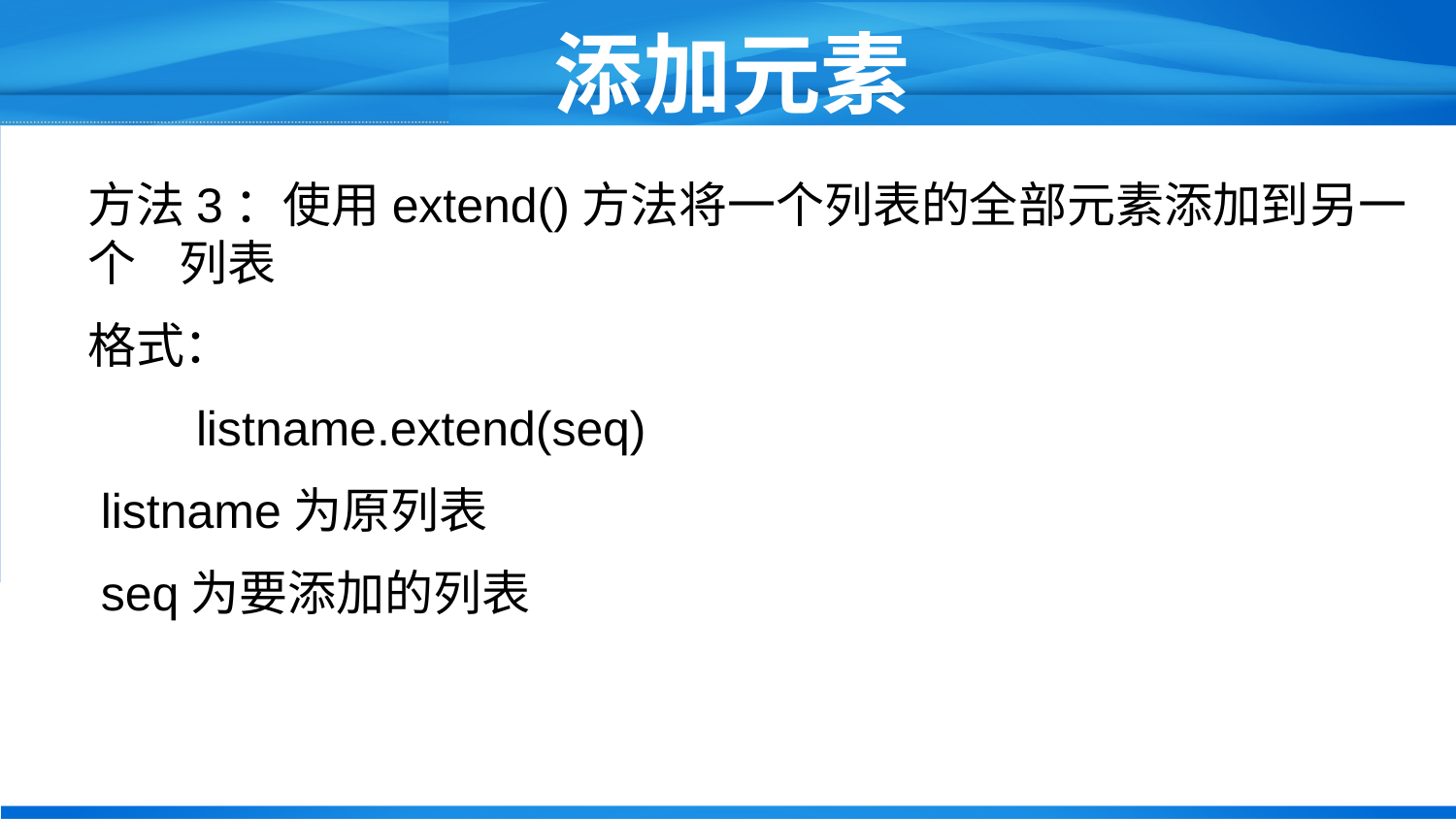

# 添加元素
方法3：使用extend()方法将一个列表的全部元素添加到另一个    列表
格式：
        listname.extend(seq)
 listname为原列表
 seq为要添加的列表